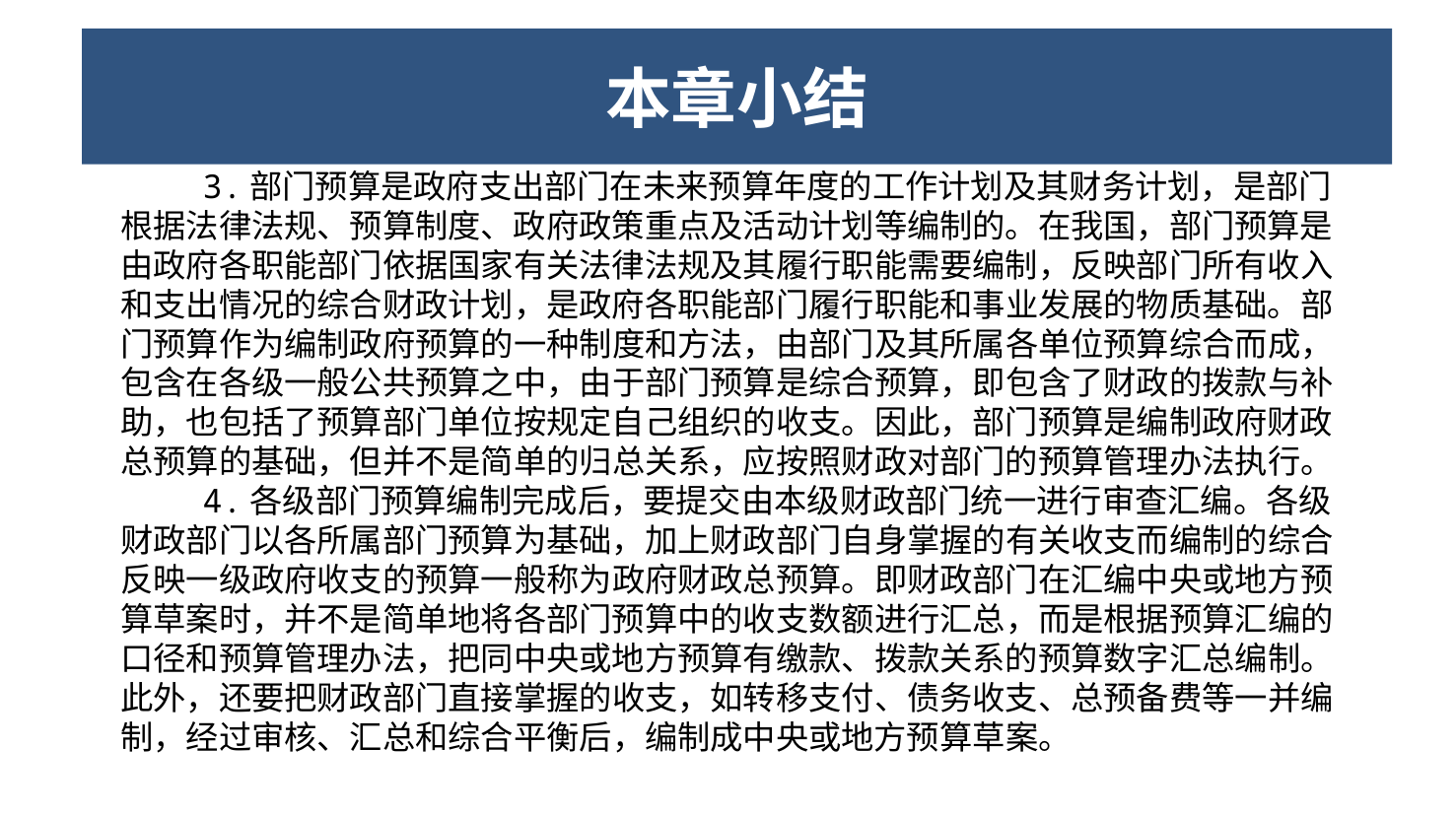

本章小结
本章小结
3.部门预算是政府支出部门在未来预算年度的工作计划及其财务计划，是部门根据法律法规、预算制度、政府政策重点及活动计划等编制的。在我国，部门预算是由政府各职能部门依据国家有关法律法规及其履行职能需要编制，反映部门所有收入和支出情况的综合财政计划，是政府各职能部门履行职能和事业发展的物质基础。部门预算作为编制政府预算的一种制度和方法，由部门及其所属各单位预算综合而成，包含在各级一般公共预算之中，由于部门预算是综合预算，即包含了财政的拨款与补助，也包括了预算部门单位按规定自己组织的收支。因此，部门预算是编制政府财政总预算的基础，但并不是简单的归总关系，应按照财政对部门的预算管理办法执行。
4.各级部门预算编制完成后，要提交由本级财政部门统一进行审查汇编。各级财政部门以各所属部门预算为基础，加上财政部门自身掌握的有关收支而编制的综合反映一级政府收支的预算一般称为政府财政总预算。即财政部门在汇编中央或地方预算草案时，并不是简单地将各部门预算中的收支数额进行汇总，而是根据预算汇编的口径和预算管理办法，把同中央或地方预算有缴款、拨款关系的预算数字汇总编制。此外，还要把财政部门直接掌握的收支，如转移支付、债务收支、总预备费等一并编制，经过审核、汇总和综合平衡后，编制成中央或地方预算草案。